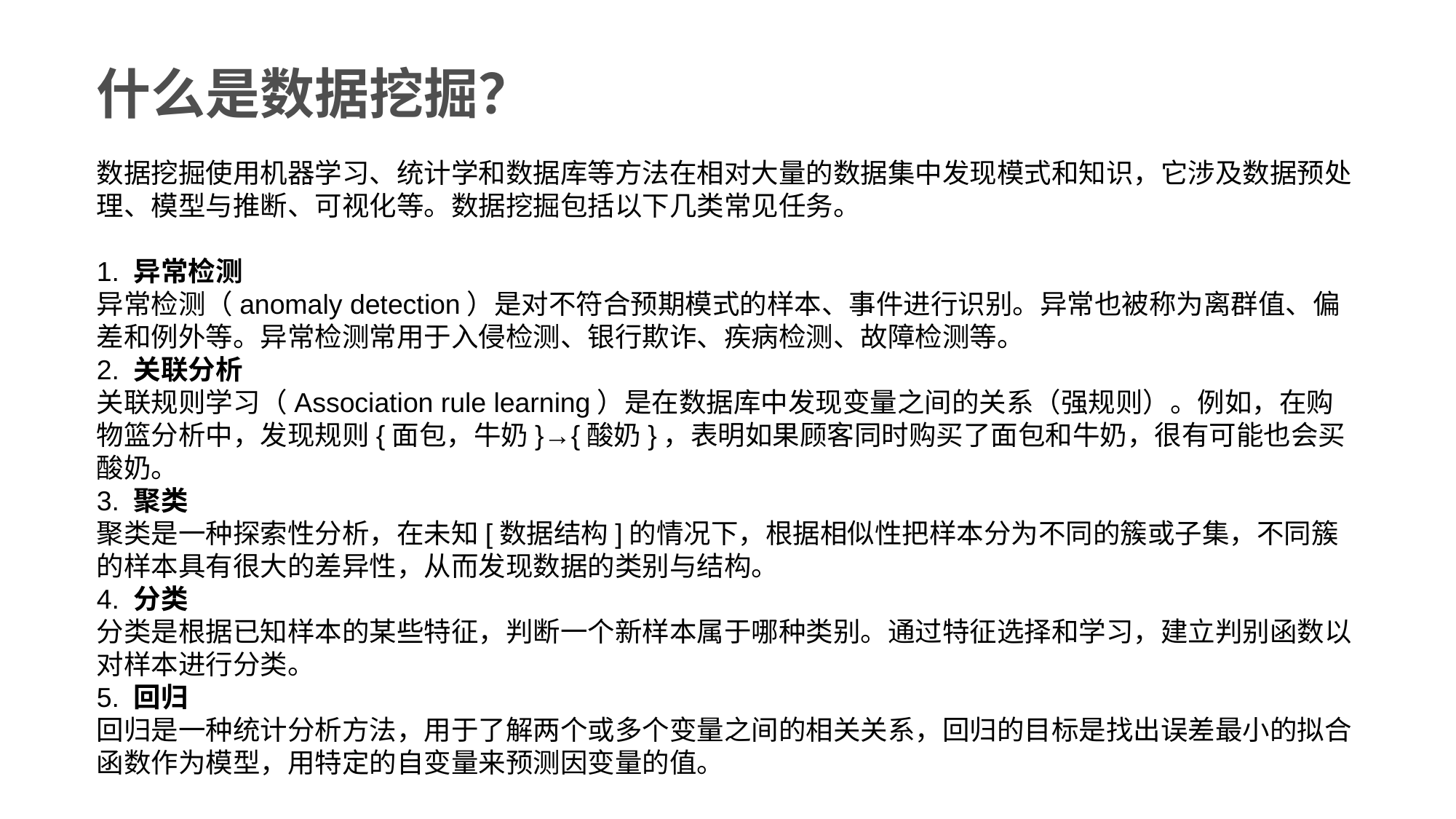

什么是数据挖掘？
数据挖掘使用机器学习、统计学和数据库等方法在相对大量的数据集中发现模式和知识，它涉及数据预处理、模型与推断、可视化等。数据挖掘包括以下几类常见任务。

1. 异常检测
异常检测（anomaly detection）是对不符合预期模式的样本、事件进行识别。异常也被称为离群值、偏差和例外等。异常检测常用于入侵检测、银行欺诈、疾病检测、故障检测等。
2. 关联分析
关联规则学习（Association rule learning）是在数据库中发现变量之间的关系（强规则）。例如，在购物篮分析中，发现规则{面包，牛奶}→{酸奶}，表明如果顾客同时购买了面包和牛奶，很有可能也会买酸奶。
3. 聚类
聚类是一种探索性分析，在未知[数据结构]的情况下，根据相似性把样本分为不同的簇或子集，不同簇的样本具有很大的差异性，从而发现数据的类别与结构。
4. 分类
分类是根据已知样本的某些特征，判断一个新样本属于哪种类别。通过特征选择和学习，建立判别函数以对样本进行分类。
5. 回归
回归是一种统计分析方法，用于了解两个或多个变量之间的相关关系，回归的目标是找出误差最小的拟合函数作为模型，用特定的自变量来预测因变量的值。